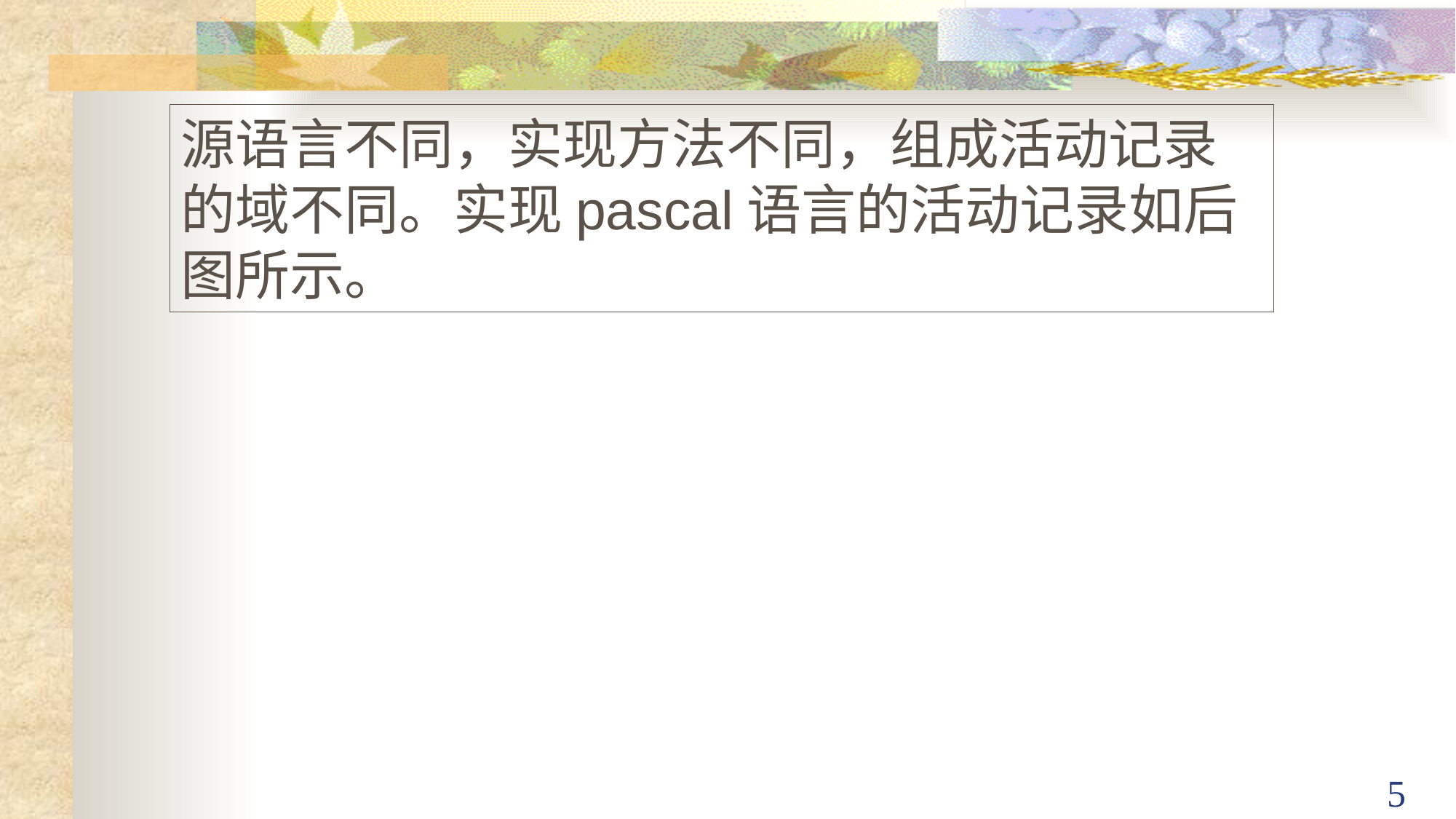

源语言不同，实现方法不同，组成活动记录的域不同。实现pascal语言的活动记录如后图所示。
5